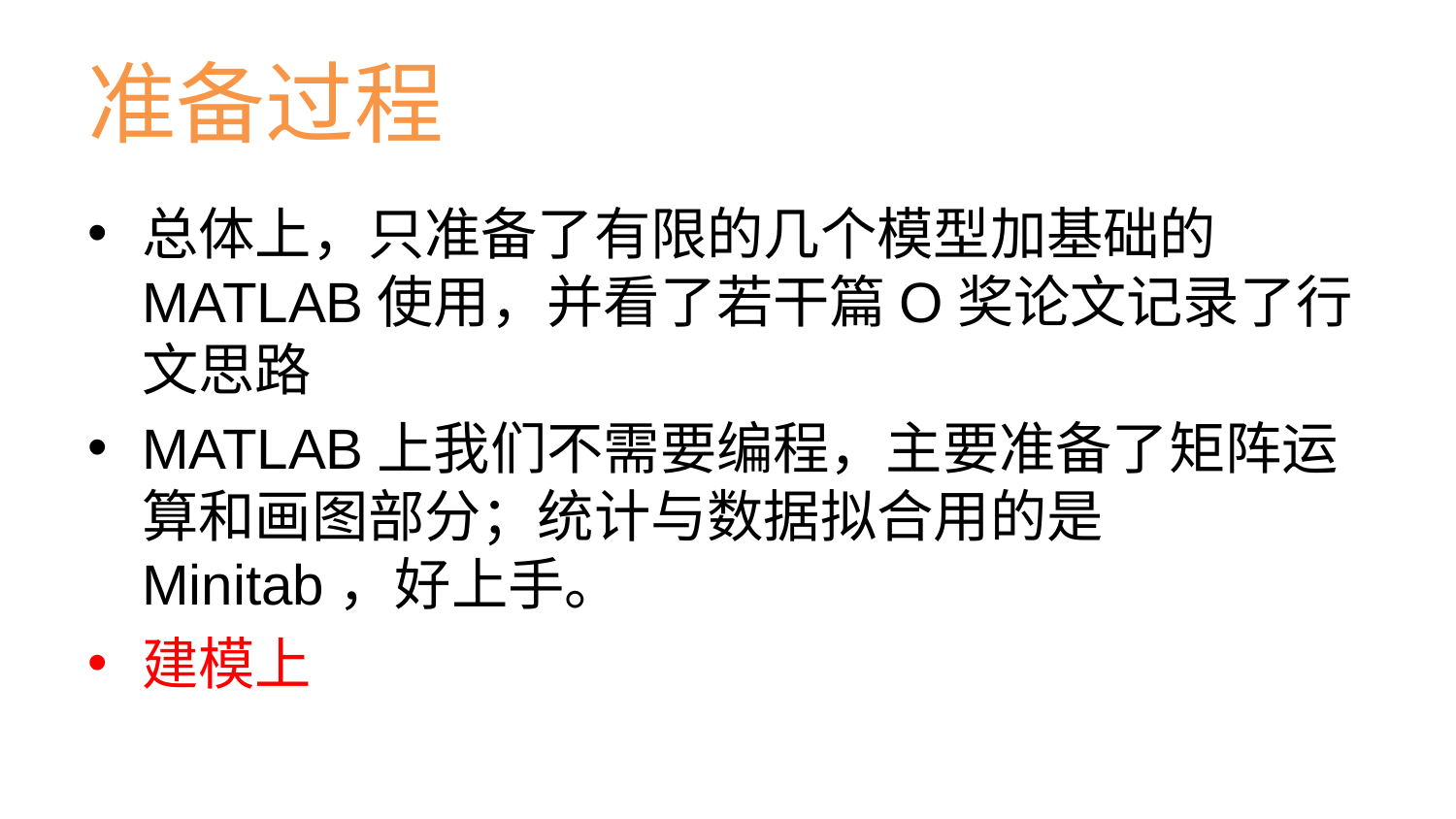

# 准备过程
总体上，只准备了有限的几个模型加基础的MATLAB使用，并看了若干篇O奖论文记录了行文思路
MATLAB上我们不需要编程，主要准备了矩阵运算和画图部分；统计与数据拟合用的是Minitab，好上手。
建模上